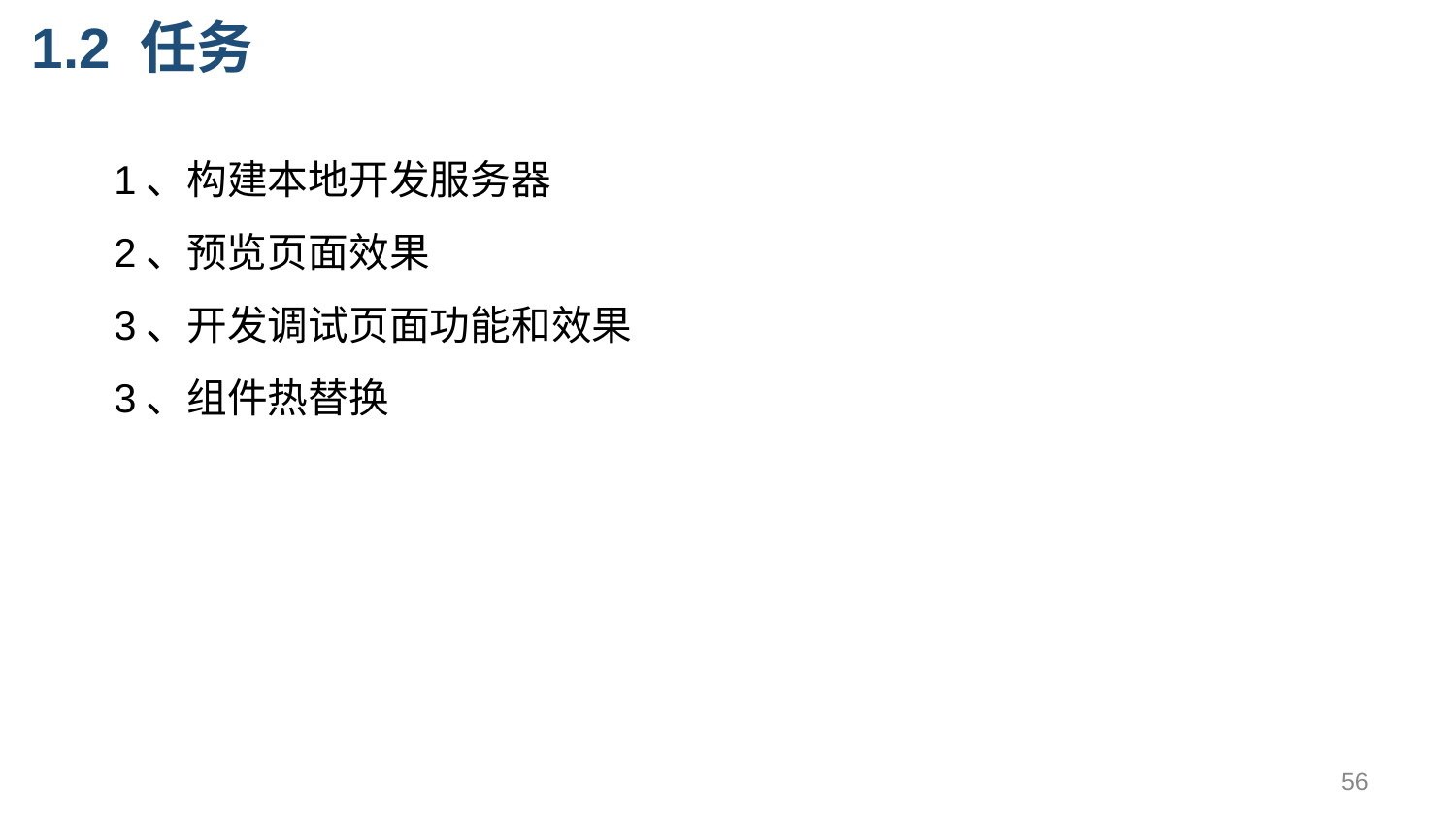

# 1.2 任务
1、构建本地开发服务器
2、预览页面效果
3、开发调试页面功能和效果
3、组件热替换

56